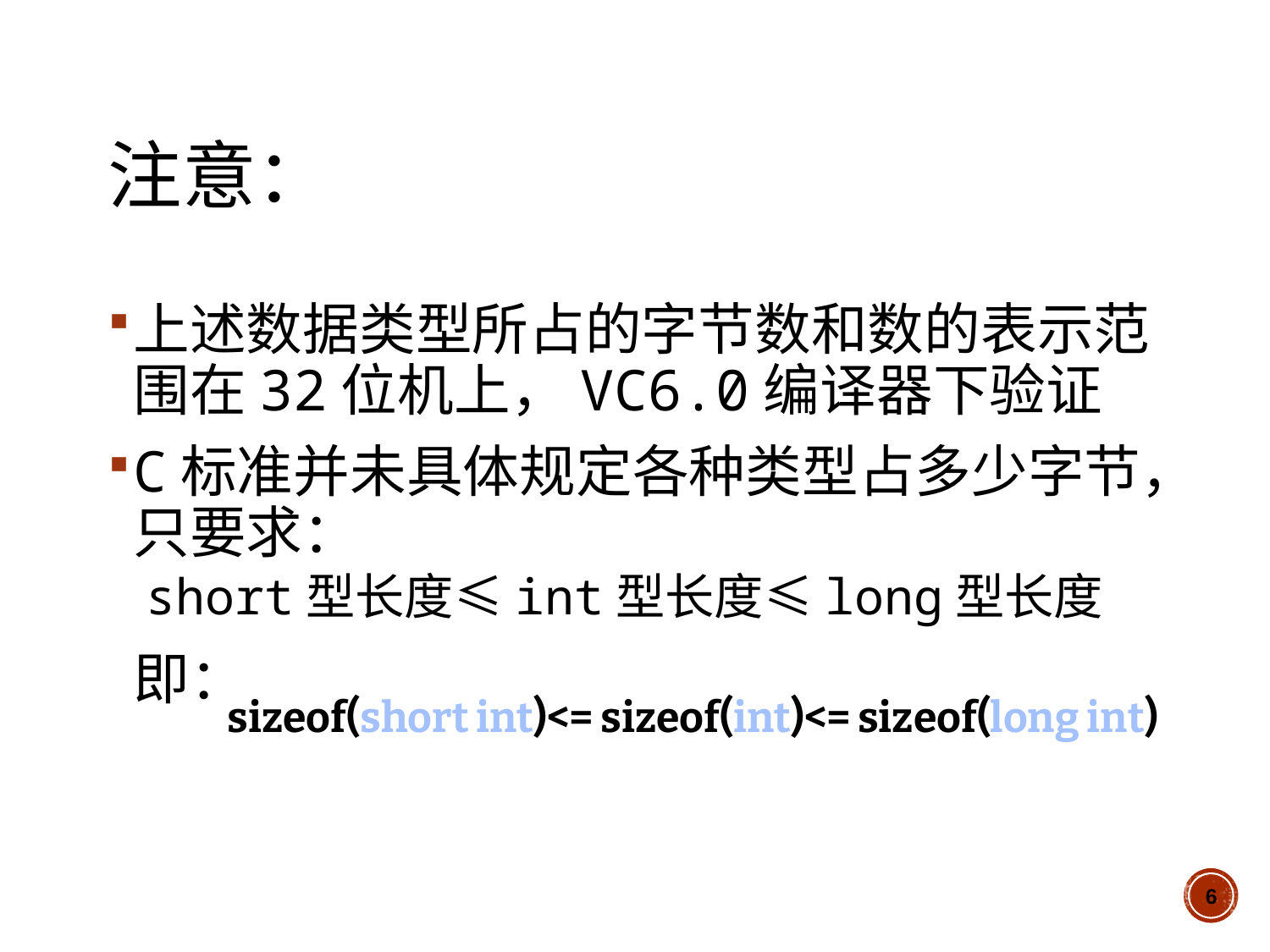

# 注意：
上述数据类型所占的字节数和数的表示范围在32位机上，VC6.0编译器下验证
C标准并未具体规定各种类型占多少字节，只要求：
short型长度≤int型长度≤long型长度
	即：
sizeof(short int)<= sizeof(int)<= sizeof(long int)
6